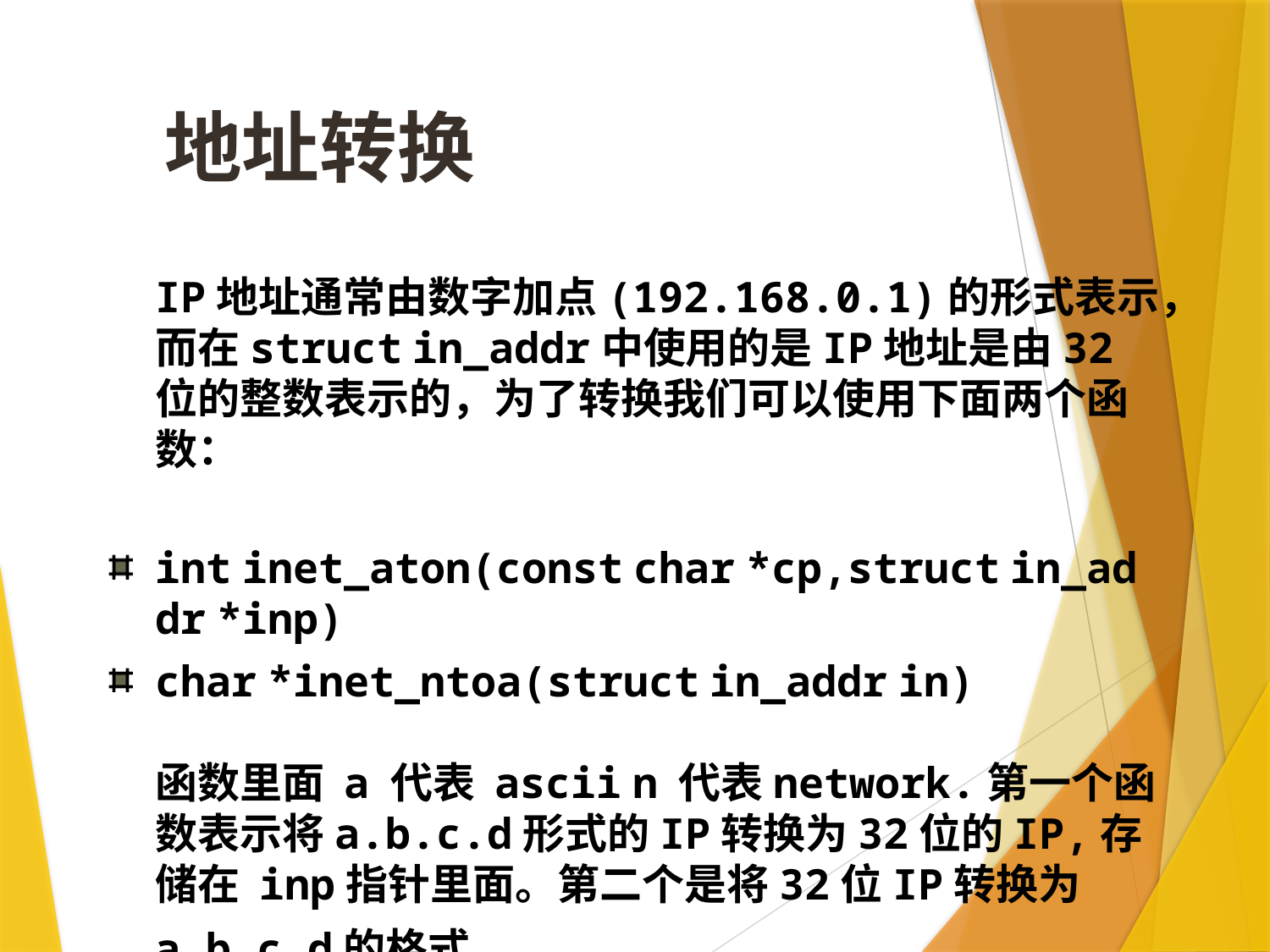

地址转换
	IP地址通常由数字加点(192.168.0.1)的形式表示，而在struct in_addr中使用的是IP地址是由32位的整数表示的，为了转换我们可以使用下面两个函数：

int inet_aton(const char *cp,struct in_addr *inp)
char *inet_ntoa(struct in_addr in)
函数里面 a 代表 ascii n 代表network.第一个函数表示将a.b.c.d形式的IP转换为32位的IP,存储在 inp指针里面。第二个是将32位IP转换为a.b.c.d的格式。